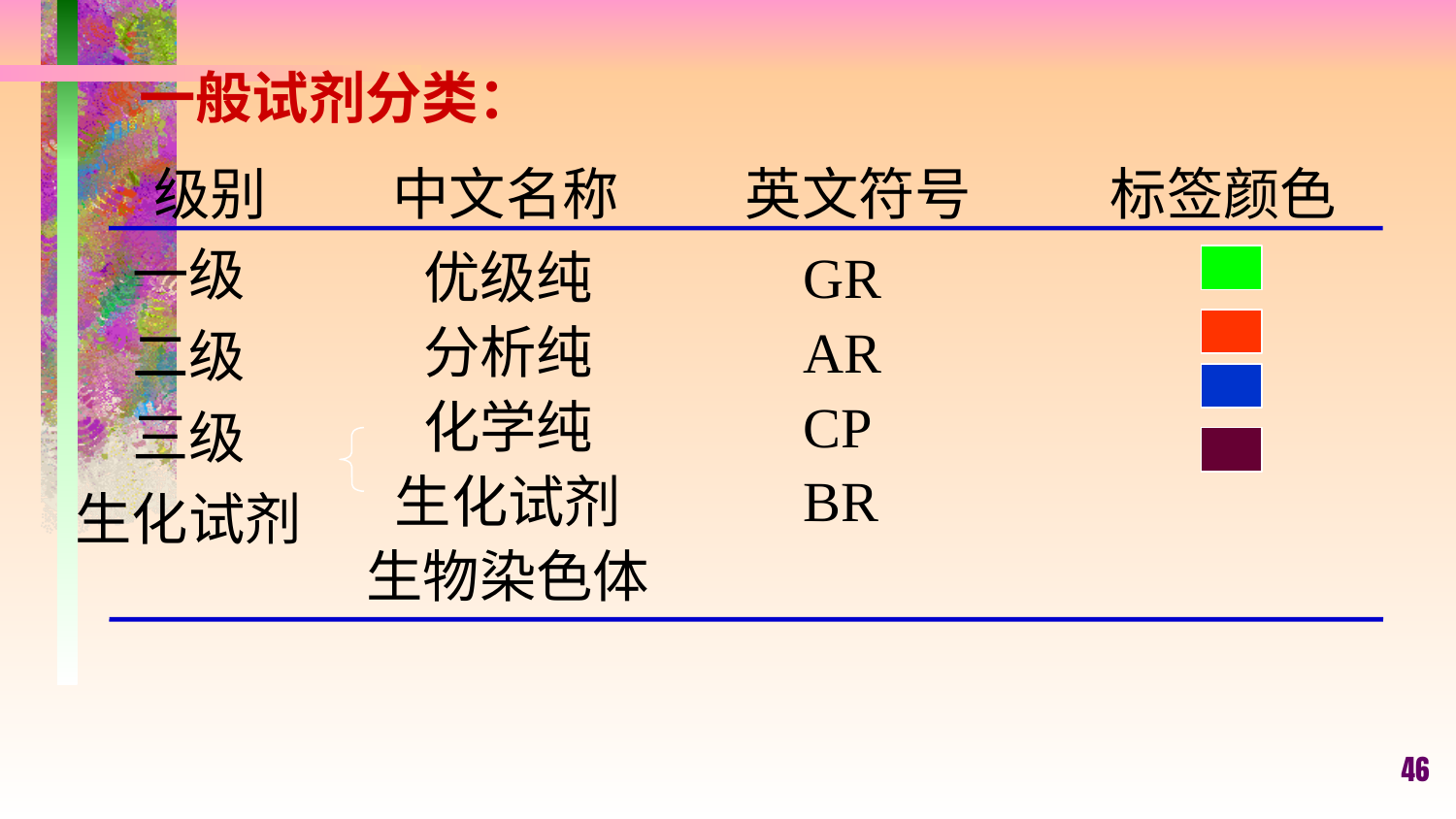

一般试剂分类：
级别          中文名称          英文符号           标签颜色
一级
二级
三级
生化试剂
优级纯
分析纯
化学纯
生化试剂
生物染色体
GR
AR
CP
BR

46